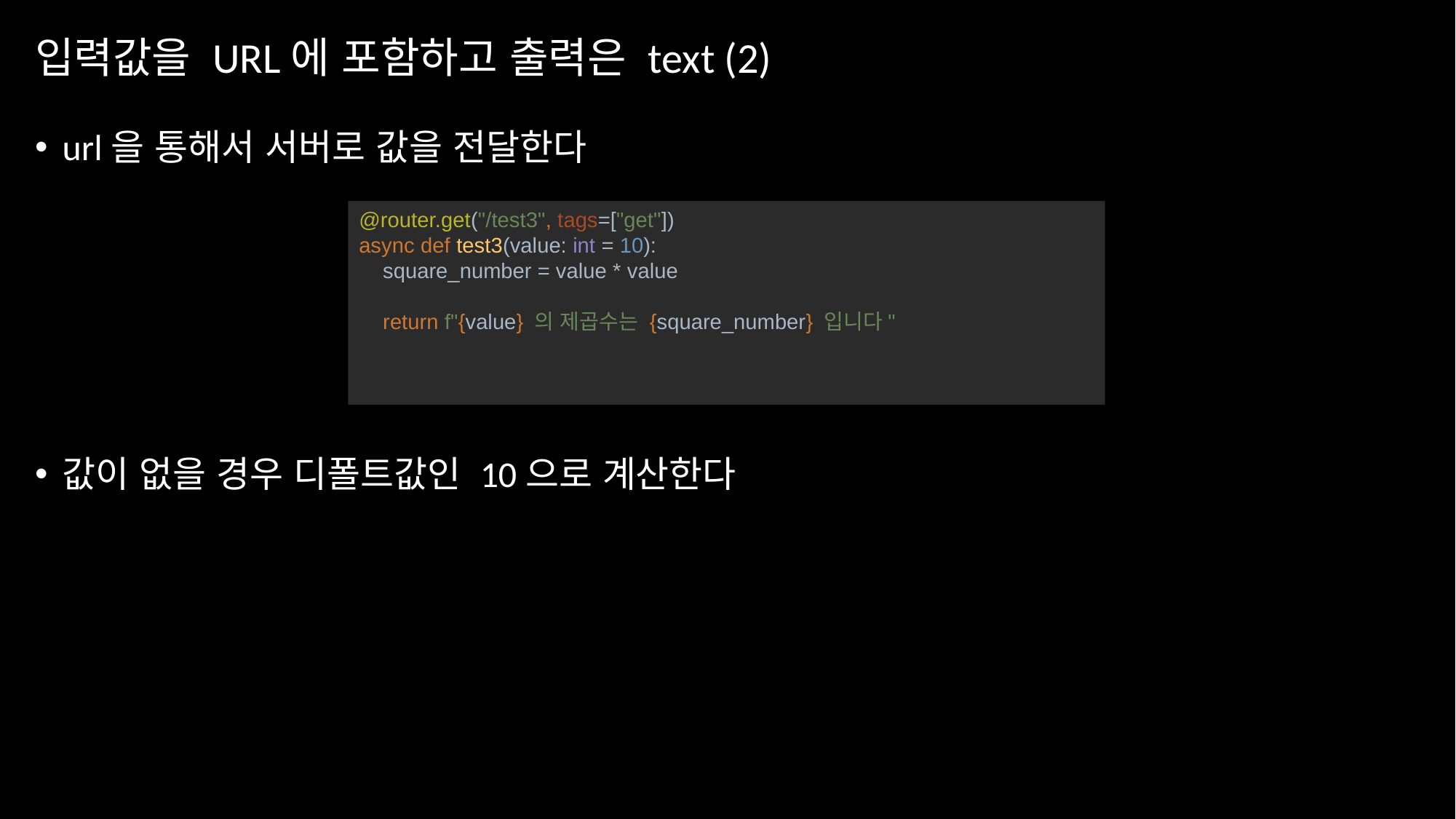

# 입력값을 URL에 포함하고 출력은 text (2)
url을 통해서 서버로 값을 전달한다

값이 없을 경우 디폴트값인 10으로 계산한다
@router.get("/test3", tags=["get"])
async def test3(value: int = 10):
    square_number = value * value
    return f"{value} 의 제곱수는 {square_number} 입니다"